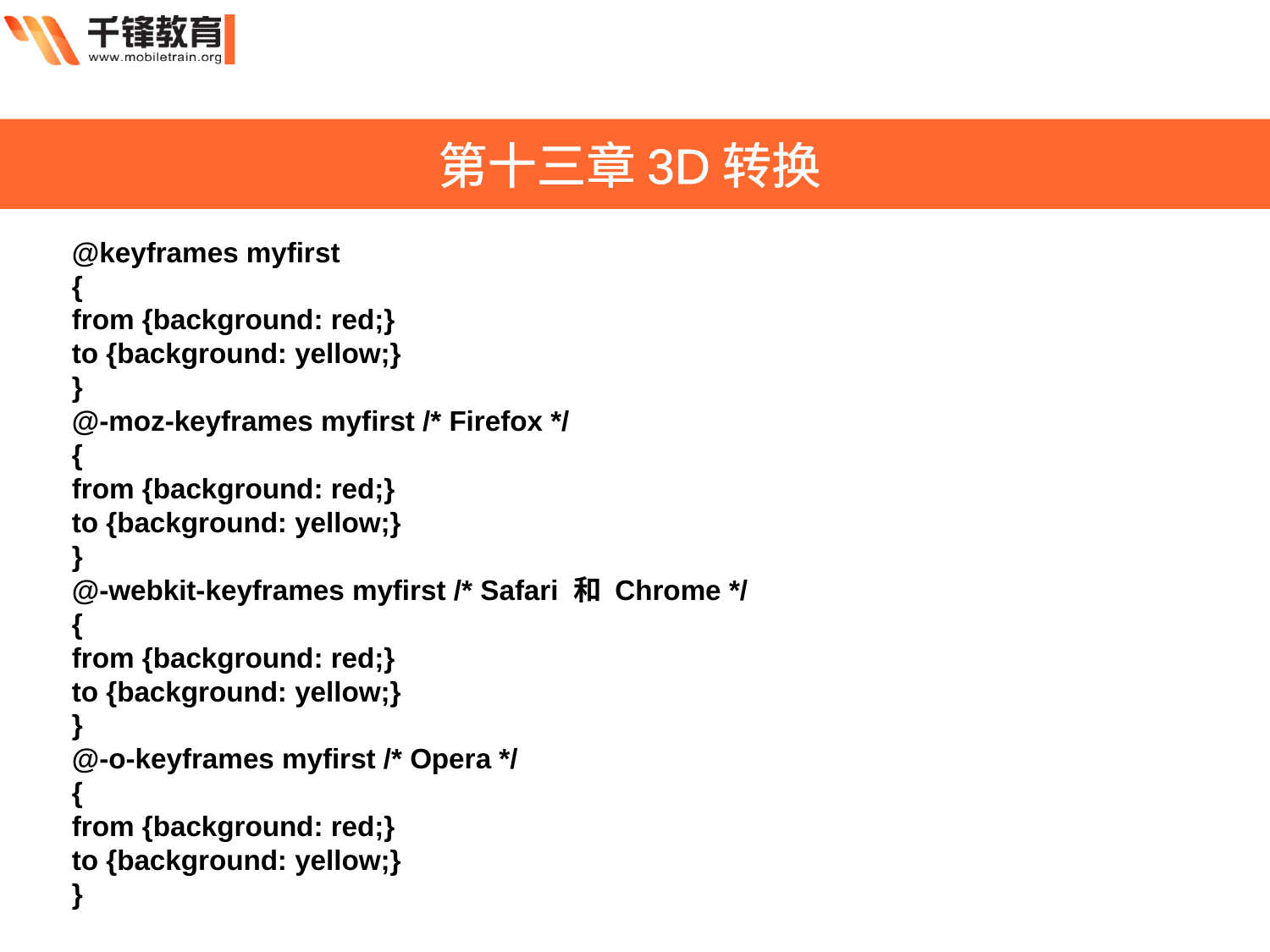

第十三章3D转换
@keyframes myfirst
{
from {background: red;}
to {background: yellow;}
}
@-moz-keyframes myfirst /* Firefox */
{
from {background: red;}
to {background: yellow;}
}
@-webkit-keyframes myfirst /* Safari 和 Chrome */
{
from {background: red;}
to {background: yellow;}
}
@-o-keyframes myfirst /* Opera */
{
from {background: red;}
to {background: yellow;}
}